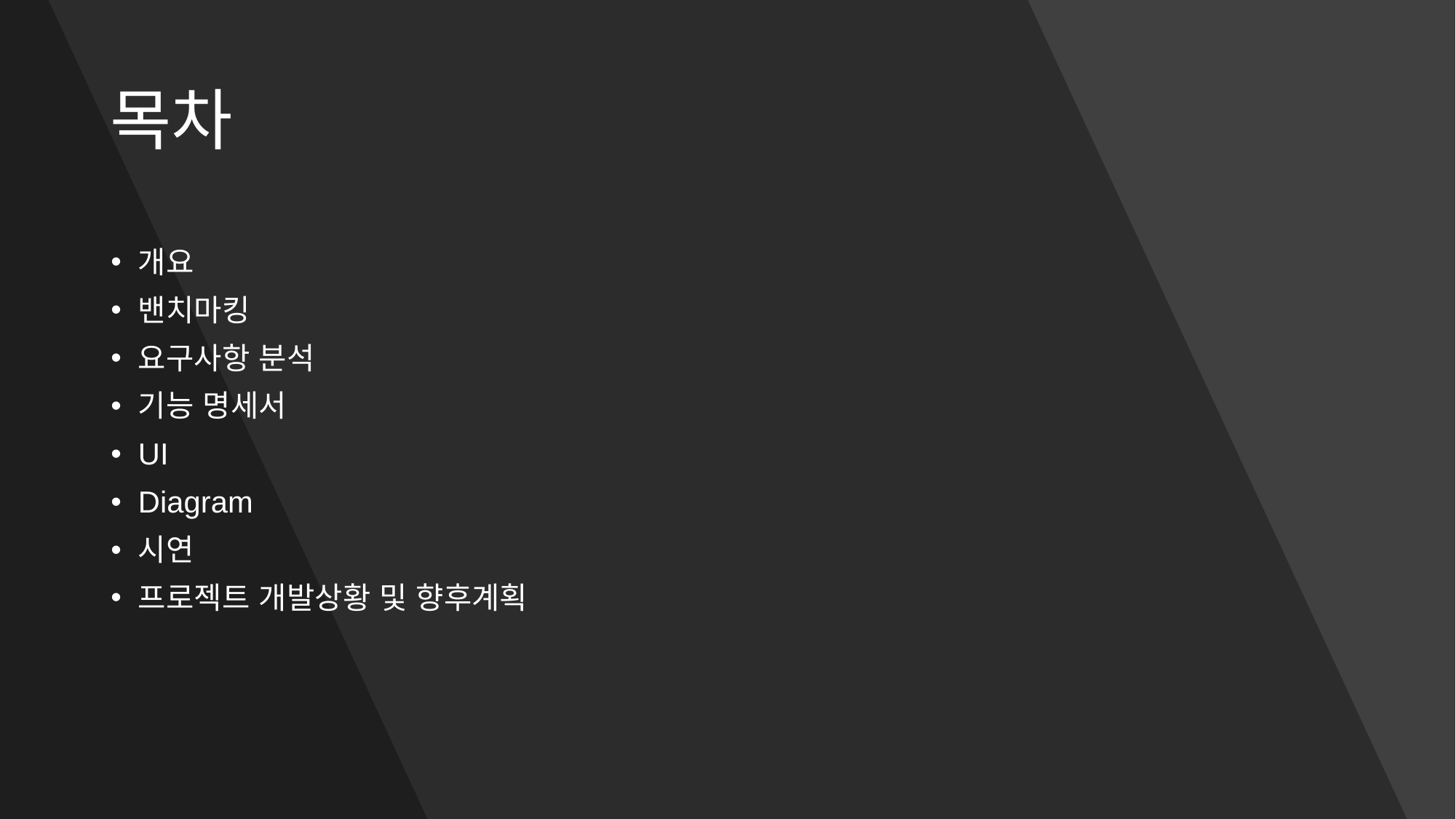

# 목차
개요
밴치마킹
요구사항 분석
기능 명세서
UI
Diagram
시연
프로젝트 개발상황 및 향후계획